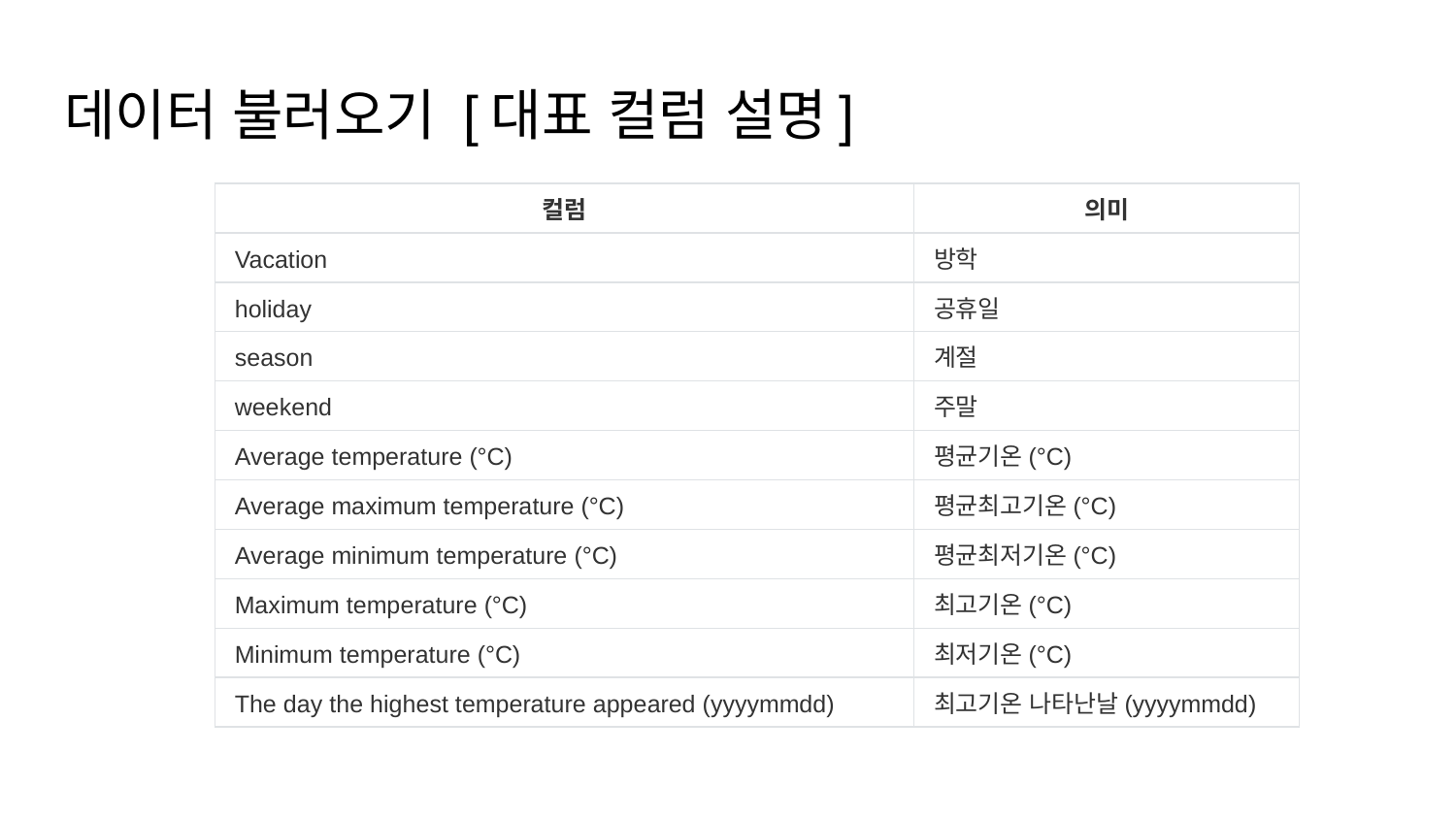

# 데이터 불러오기 [대표 컬럼 설명]
| 컬럼 | 의미 |
| --- | --- |
| Vacation | 방학 |
| holiday | 공휴일 |
| season | 계절 |
| weekend | 주말 |
| Average temperature (°C) | 평균기온(°C) |
| Average maximum temperature (°C) | 평균최고기온(°C) |
| Average minimum temperature (°C) | 평균최저기온(°C) |
| Maximum temperature (°C) | 최고기온(°C) |
| Minimum temperature (°C) | 최저기온(°C) |
| The day the highest temperature appeared (yyyymmdd) | 최고기온 나타난날(yyyymmdd) |